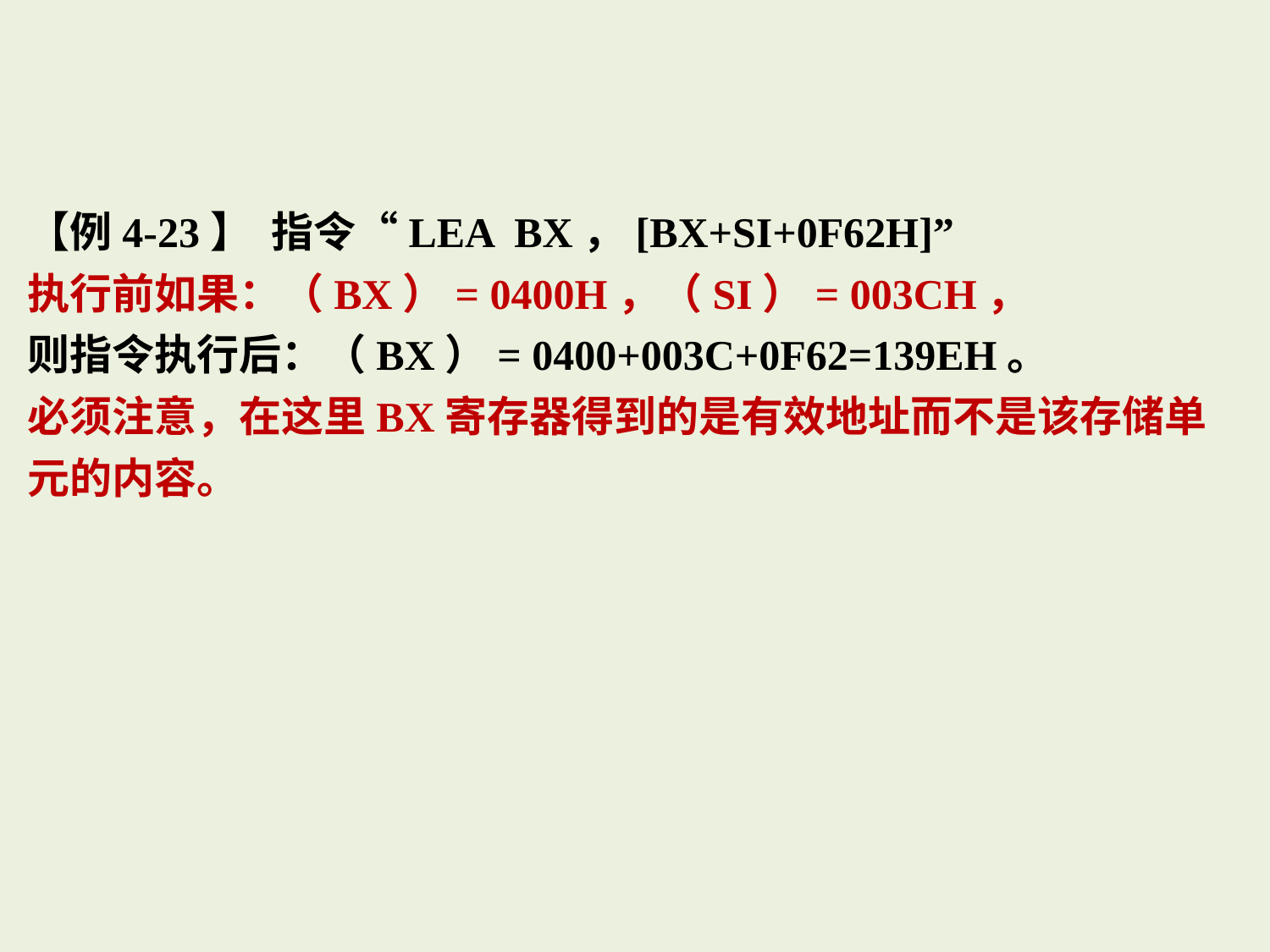

【例4-23】  指令“LEA  BX，[BX+SI+0F62H]”
执行前如果：（BX）= 0400H，（SI）= 003CH，
则指令执行后：（BX）= 0400+003C+0F62=139EH。
必须注意，在这里BX寄存器得到的是有效地址而不是该存储单元的内容。